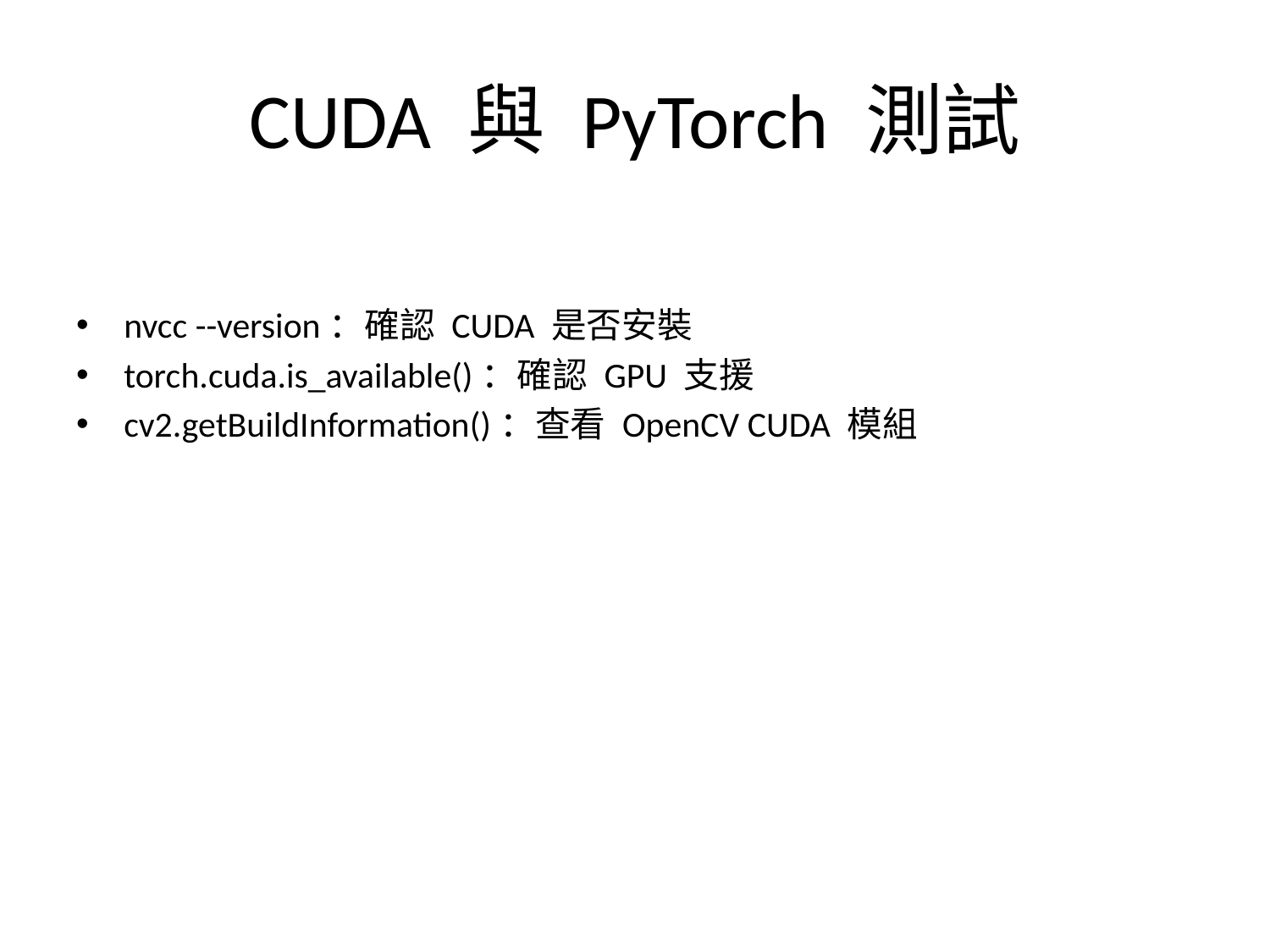

# CUDA 與 PyTorch 測試

nvcc --version：確認 CUDA 是否安裝
torch.cuda.is_available()：確認 GPU 支援
cv2.getBuildInformation()：查看 OpenCV CUDA 模組